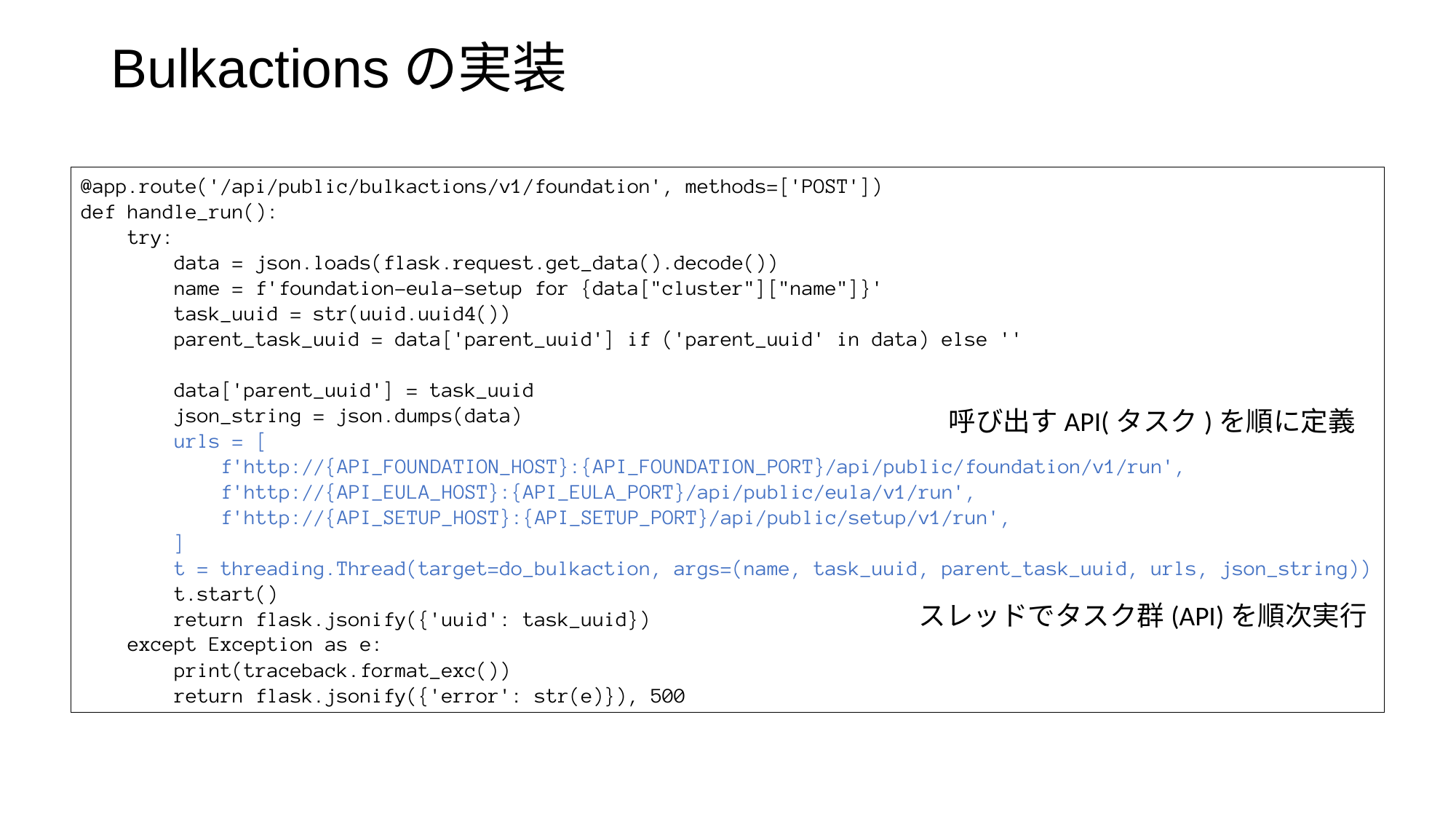

# Bulkactionsの実装
@app.route('/api/public/bulkactions/v1/foundation', methods=['POST'])
def handle_run():
    try:
        data = json.loads(flask.request.get_data().decode())
        name = f'foundation-eula-setup for {data["cluster"]["name"]}'
        task_uuid = str(uuid.uuid4())
        parent_task_uuid = data['parent_uuid'] if ('parent_uuid' in data) else ''

        data['parent_uuid'] = task_uuid
        json_string = json.dumps(data)
        urls = [
            f'http://{API_FOUNDATION_HOST}:{API_FOUNDATION_PORT}/api/public/foundation/v1/run',
            f'http://{API_EULA_HOST}:{API_EULA_PORT}/api/public/eula/v1/run',
            f'http://{API_SETUP_HOST}:{API_SETUP_PORT}/api/public/setup/v1/run',
        ]
        t = threading.Thread(target=do_bulkaction, args=(name, task_uuid, parent_task_uuid, urls, json_string))
        t.start()
        return flask.jsonify({'uuid': task_uuid})
    except Exception as e:
        print(traceback.format_exc())
        return flask.jsonify({'error': str(e)}), 500
呼び出すAPI(タスク)を順に定義
スレッドでタスク群(API)を順次実行